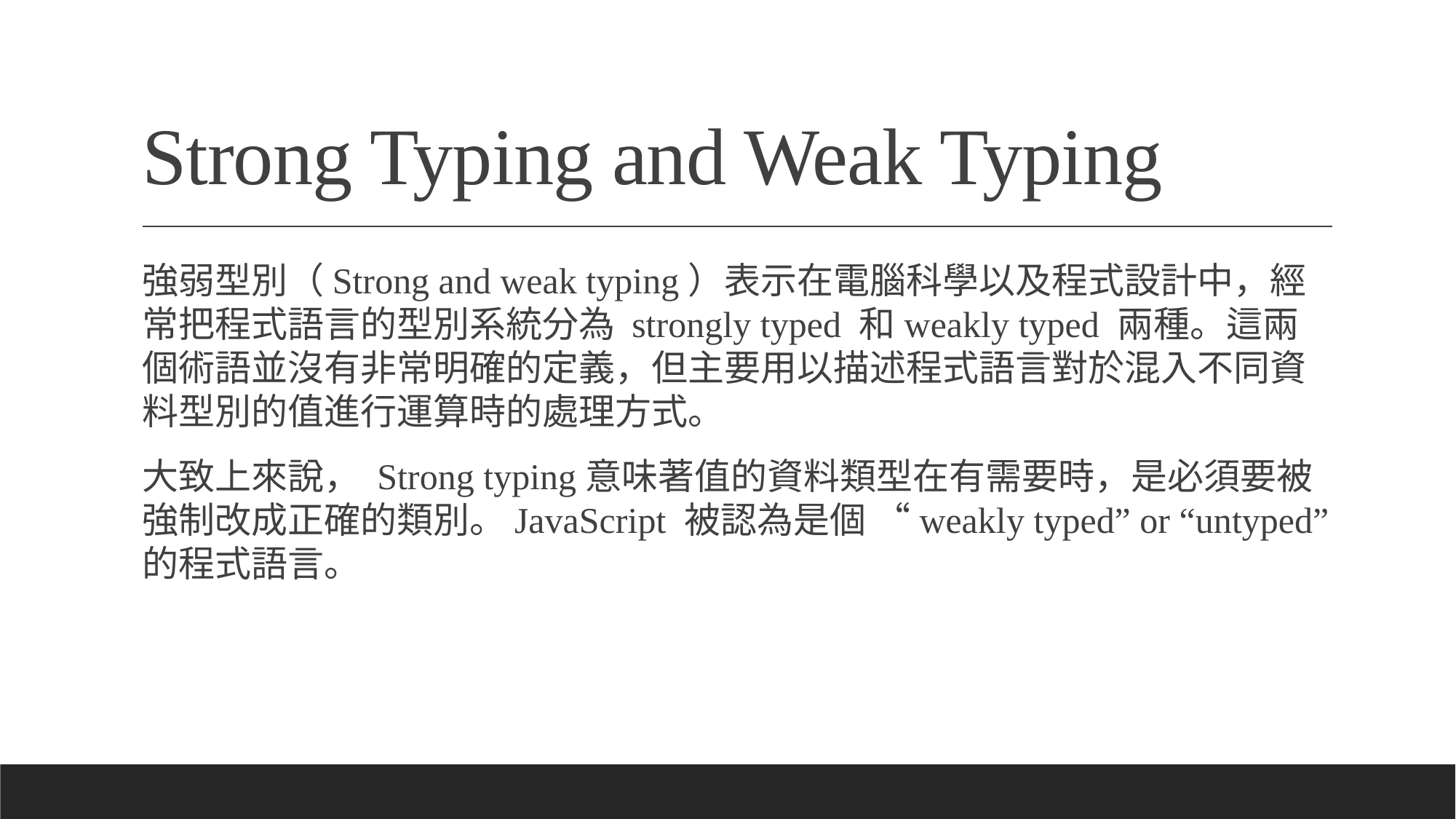

# Strong Typing and Weak Typing
強弱型別（Strong and weak typing）表示在電腦科學以及程式設計中，經常把程式語言的型別系統分為 strongly typed 和weakly typed 兩種。這兩個術語並沒有非常明確的定義，但主要用以描述程式語言對於混入不同資料型別的值進行運算時的處理方式。
大致上來說， Strong typing意味著值的資料類型在有需要時，是必須要被強制改成正確的類別。JavaScript 被認為是個 “weakly typed” or “untyped” 的程式語言。